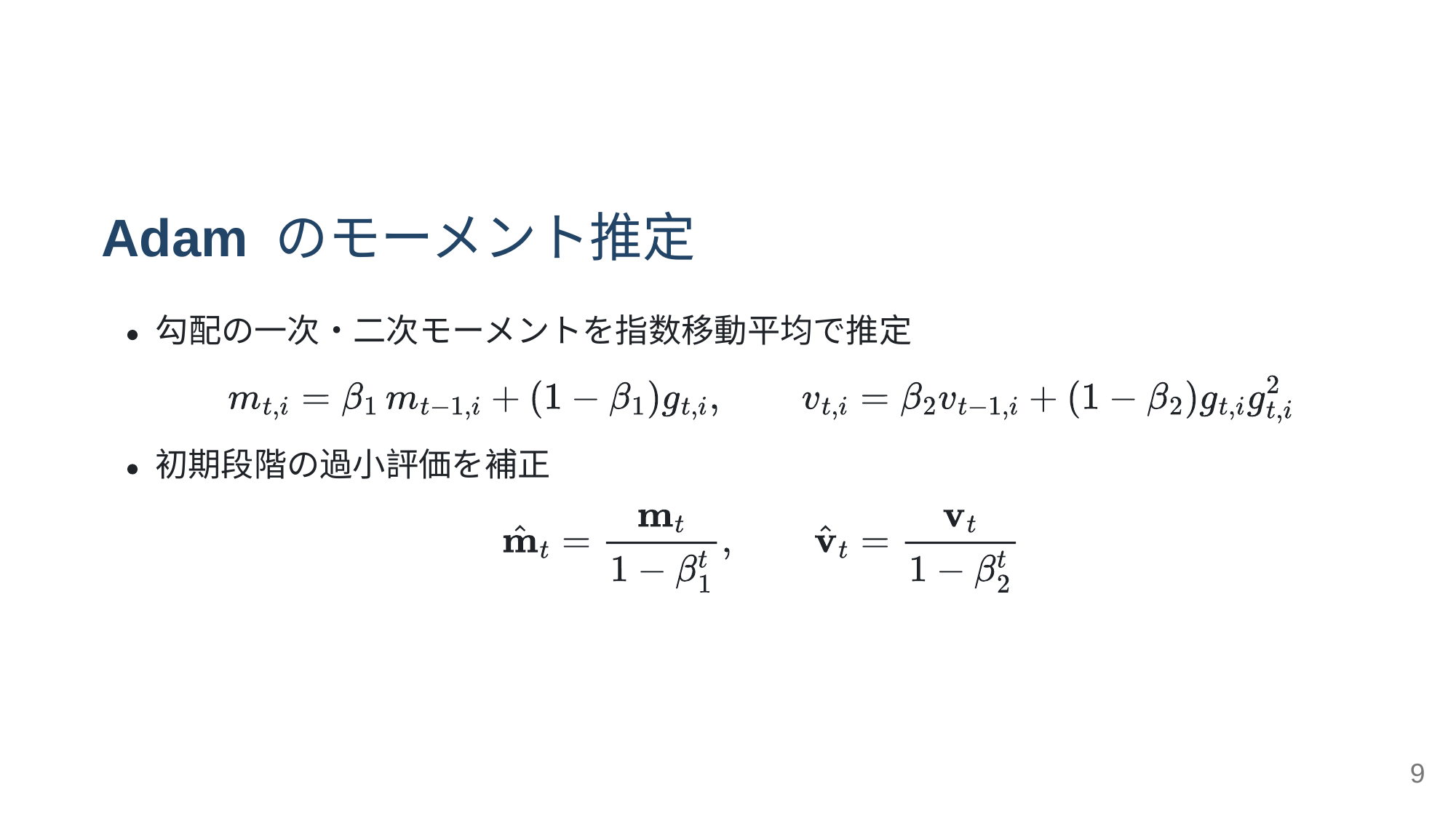

Adam のモーメント推定
勾配の⼀次・⼆次モーメントを指数移動平均で推定

初期段階の過⼩評価を補正

9